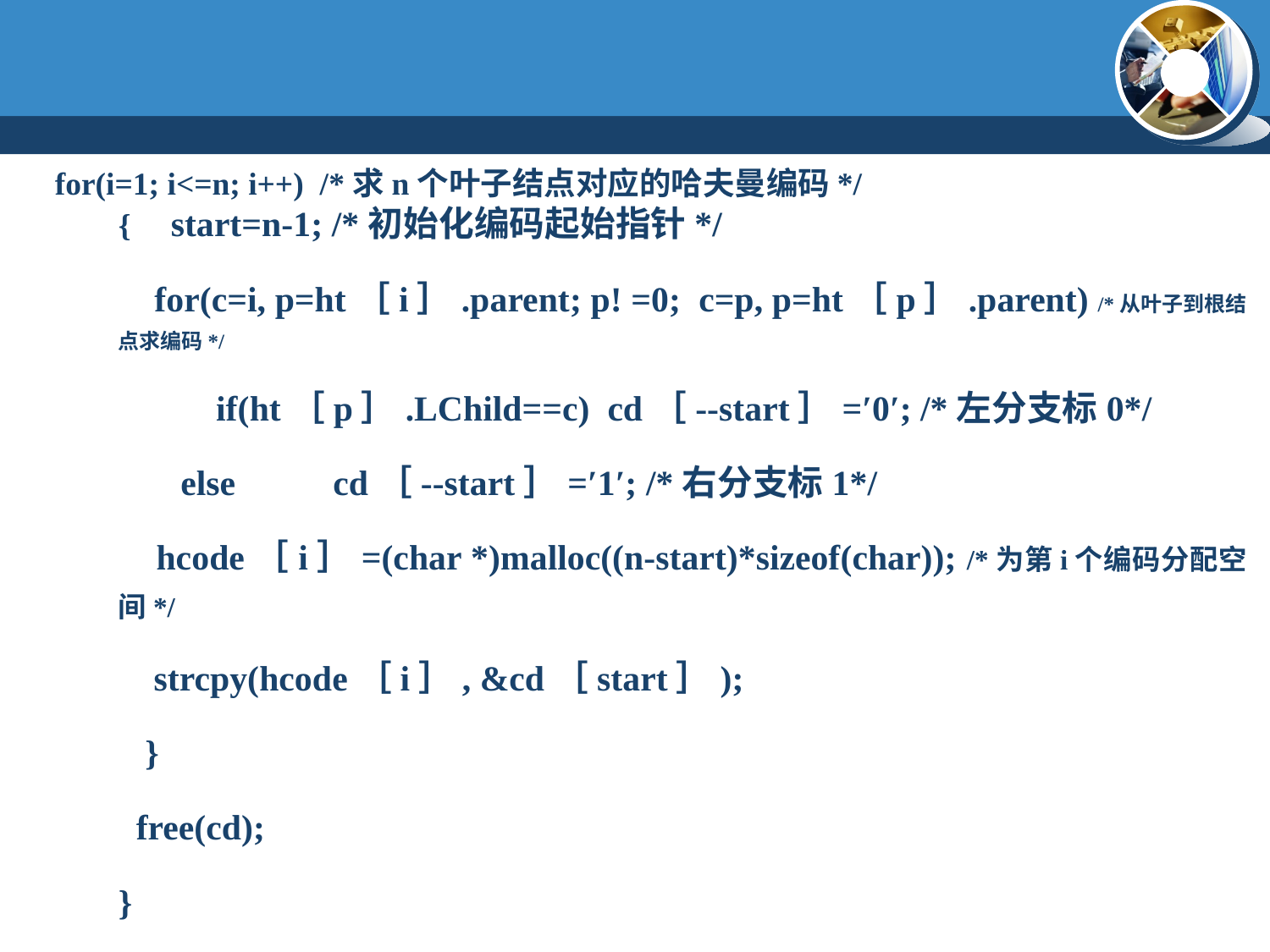

for(i=1; i<=n; i++)  /*求n个叶子结点对应的哈夫曼编码*/
{     start=n-1; /*初始化编码起始指针*/
    for(c=i, p=ht［i］.parent; p! =0;  c=p, p=ht［p］.parent) /*从叶子到根结点求编码*/
           if(ht［p］.LChild==c)  cd［--start］=′0′; /*左分支标0*/
       else           cd［--start］=′1′; /*右分支标1*/
    hcode［i］=(char *)malloc((n-start)*sizeof(char)); /*为第i个编码分配空间*/
    strcpy(hcode［i］, &cd［start］);
   }
  free(cd);
}